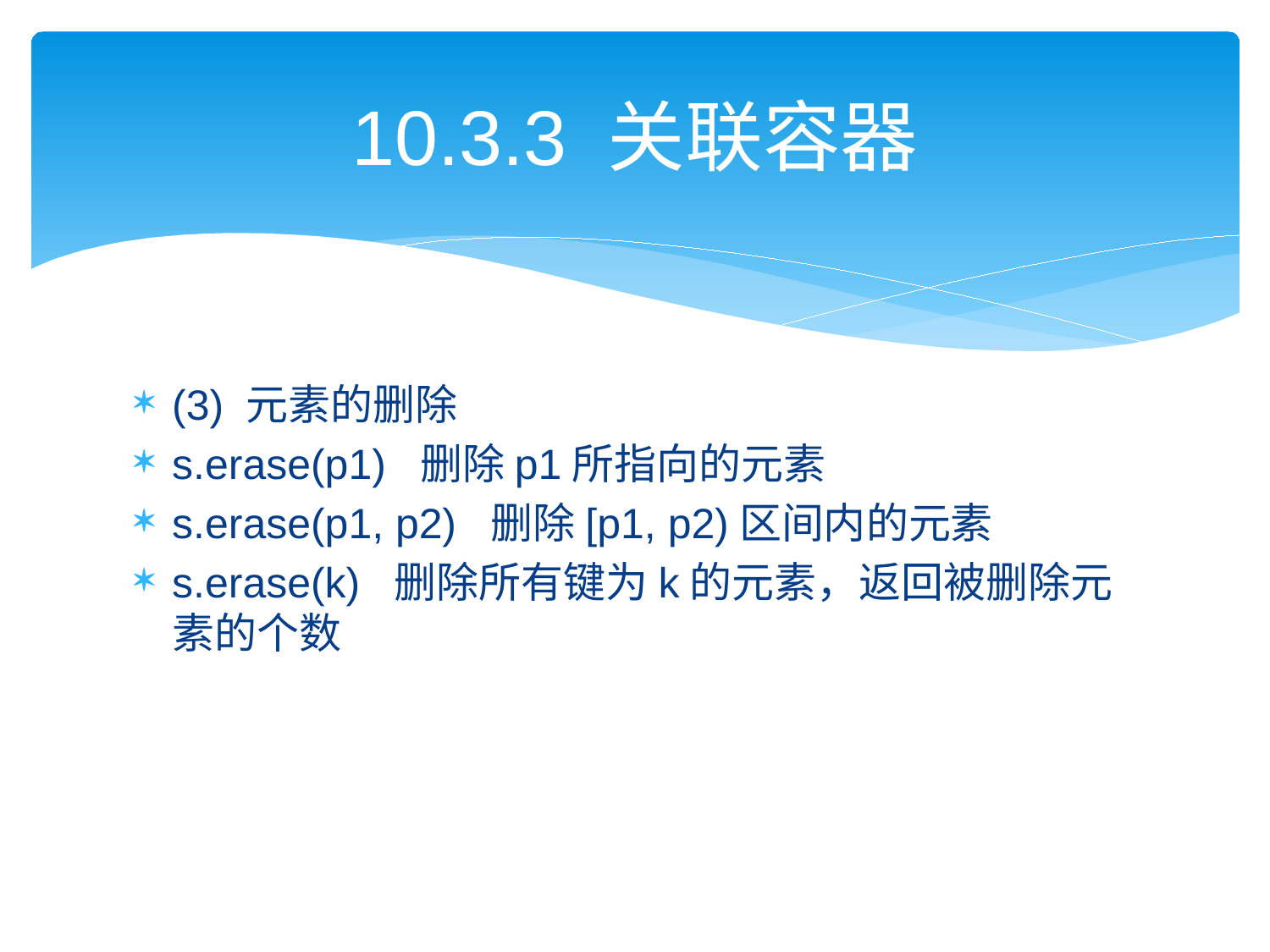

# 10.3.3 关联容器
(3) 元素的删除
s.erase(p1)  删除p1所指向的元素
s.erase(p1, p2)  删除[p1, p2)区间内的元素
s.erase(k)  删除所有键为k的元素，返回被删除元素的个数